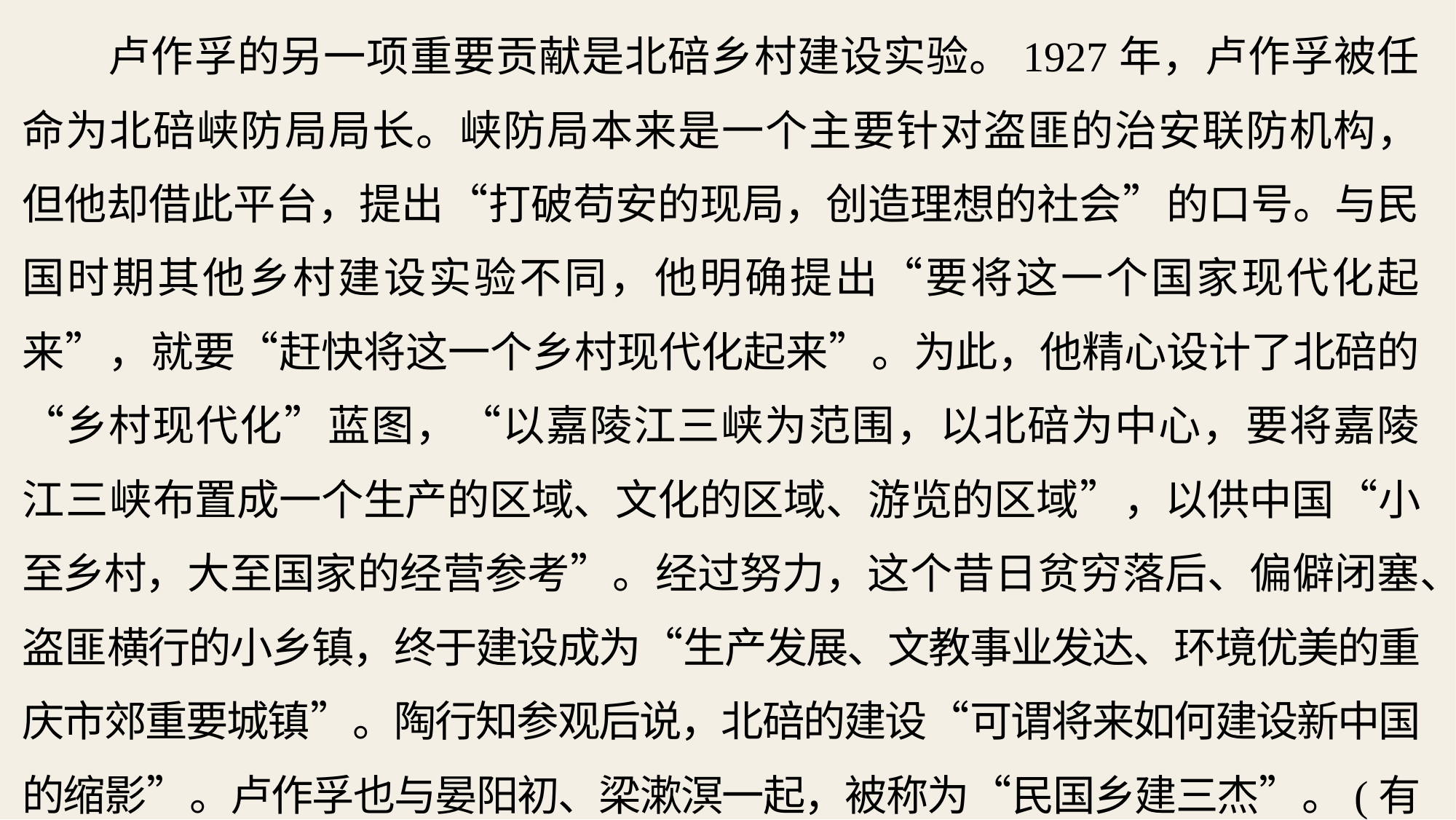

卢作孚的另一项重要贡献是北碚乡村建设实验。1927年，卢作孚被任命为北碚峡防局局长。峡防局本来是一个主要针对盗匪的治安联防机构，但他却借此平台，提出“打破苟安的现局，创造理想的社会”的口号。与民国时期其他乡村建设实验不同，他明确提出“要将这一个国家现代化起来”，就要“赶快将这一个乡村现代化起来”。为此，他精心设计了北碚的“乡村现代化”蓝图，“以嘉陵江三峡为范围，以北碚为中心，要将嘉陵江三峡布置成一个生产的区域、文化的区域、游览的区域”，以供中国“小至乡村，大至国家的经营参考”。经过努力，这个昔日贫穷落后、偏僻闭塞、盗匪横行的小乡镇，终于建设成为“生产发展、文教事业发达、环境优美的重庆市郊重要城镇”。陶行知参观后说，北碚的建设“可谓将来如何建设新中国的缩影”。卢作孚也与晏阳初、梁漱溟一起，被称为“民国乡建三杰”。(有删改)